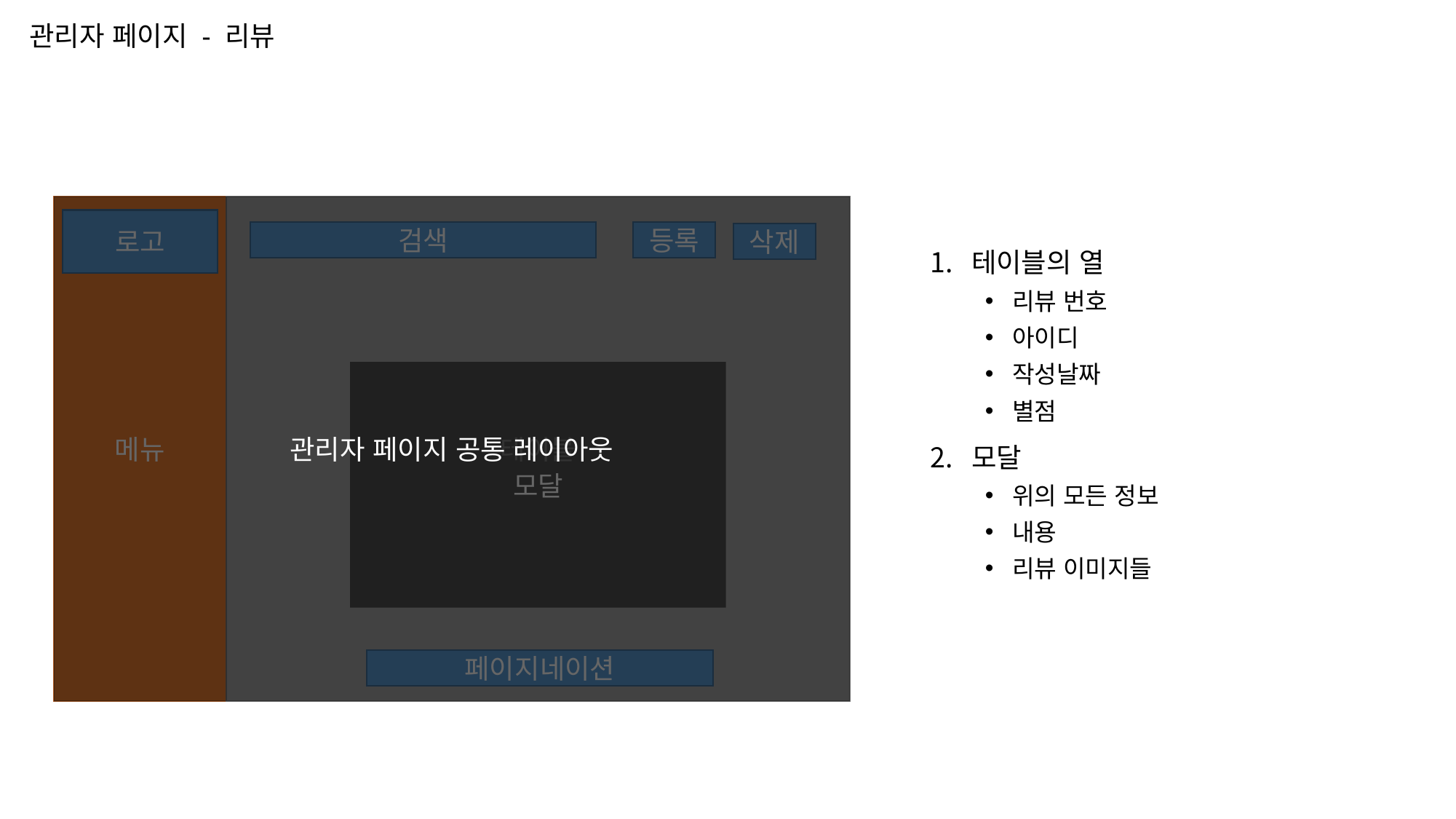

# 관리자 페이지 - 리뷰
테이블의 열
리뷰 번호
아이디
작성날짜
별점
모달
위의 모든 정보
내용
리뷰 이미지들
메뉴
관리자 페이지 공통 레이아웃
테이블
로고
검색
등록
삭제
모달
페이지네이션